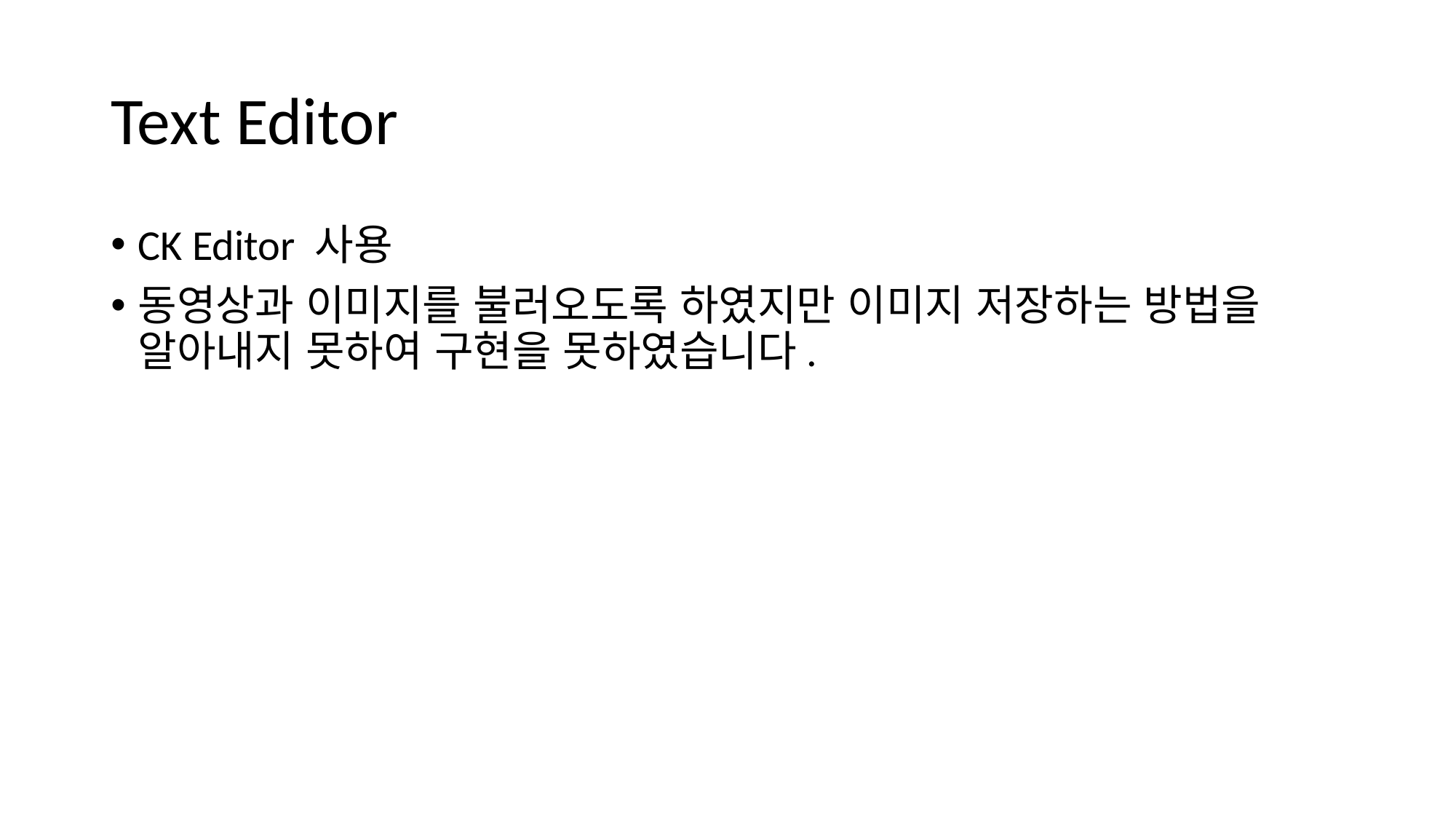

# Text Editor
CK Editor 사용
동영상과 이미지를 불러오도록 하였지만 이미지 저장하는 방법을 알아내지 못하여 구현을 못하였습니다.